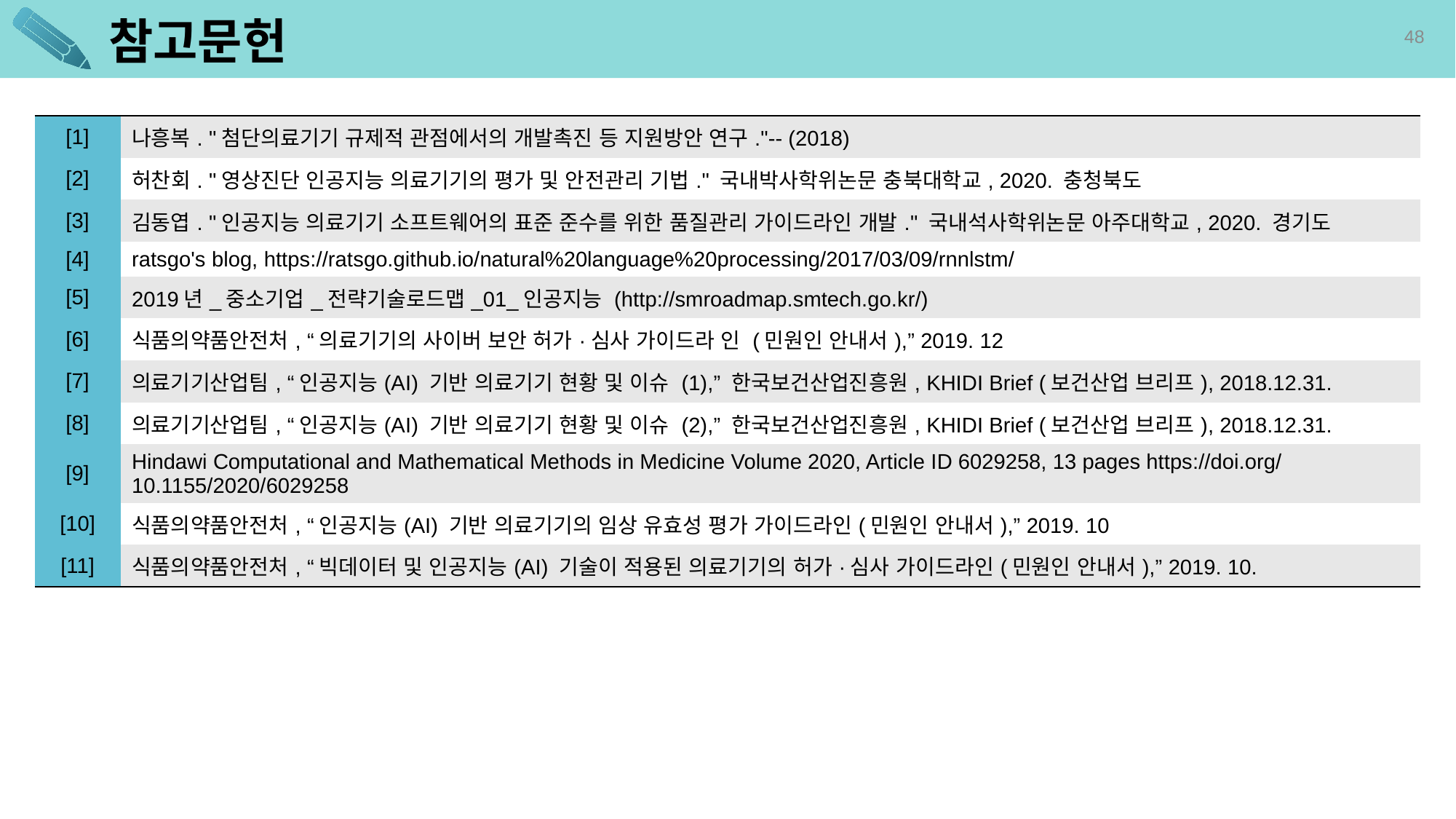

# 참고문헌
| [1] | 나흥복. "첨단의료기기 규제적 관점에서의 개발촉진 등 지원방안 연구."-- (2018) |
| --- | --- |
| [2] | 허찬회. "영상진단 인공지능 의료기기의 평가 및 안전관리 기법." 국내박사학위논문 충북대학교, 2020. 충청북도 |
| [3] | 김동엽. "인공지능 의료기기 소프트웨어의 표준 준수를 위한 품질관리 가이드라인 개발." 국내석사학위논문 아주대학교, 2020. 경기도 |
| [4] | ratsgo's blog, https://ratsgo.github.io/natural%20language%20processing/2017/03/09/rnnlstm/ |
| [5] | 2019년\_중소기업\_전략기술로드맵\_01\_인공지능 (http://smroadmap.smtech.go.kr/) |
| [6] | 식품의약품안전처, “의료기기의 사이버 보안 허가·심사 가이드라 인 (민원인 안내서),” 2019. 12 |
| [7] | 의료기기산업팀, “인공지능(AI) 기반 의료기기 현황 및 이슈 (1),” 한국보건산업진흥원, KHIDI Brief (보건산업 브리프), 2018.12.31. |
| [8] | 의료기기산업팀, “인공지능(AI) 기반 의료기기 현황 및 이슈 (2),” 한국보건산업진흥원, KHIDI Brief (보건산업 브리프), 2018.12.31. |
| [9] | Hindawi Computational and Mathematical Methods in Medicine Volume 2020, Article ID 6029258, 13 pages https://doi.org/10.1155/2020/6029258 |
| [10] | 식품의약품안전처, “인공지능(AI) 기반 의료기기의 임상 유효성 평가 가이드라인(민원인 안내서),” 2019. 10 |
| [11] | 식품의약품안전처, “빅데이터 및 인공지능(AI) 기술이 적용된 의료기기의 허가·심사 가이드라인(민원인 안내서),” 2019. 10. |